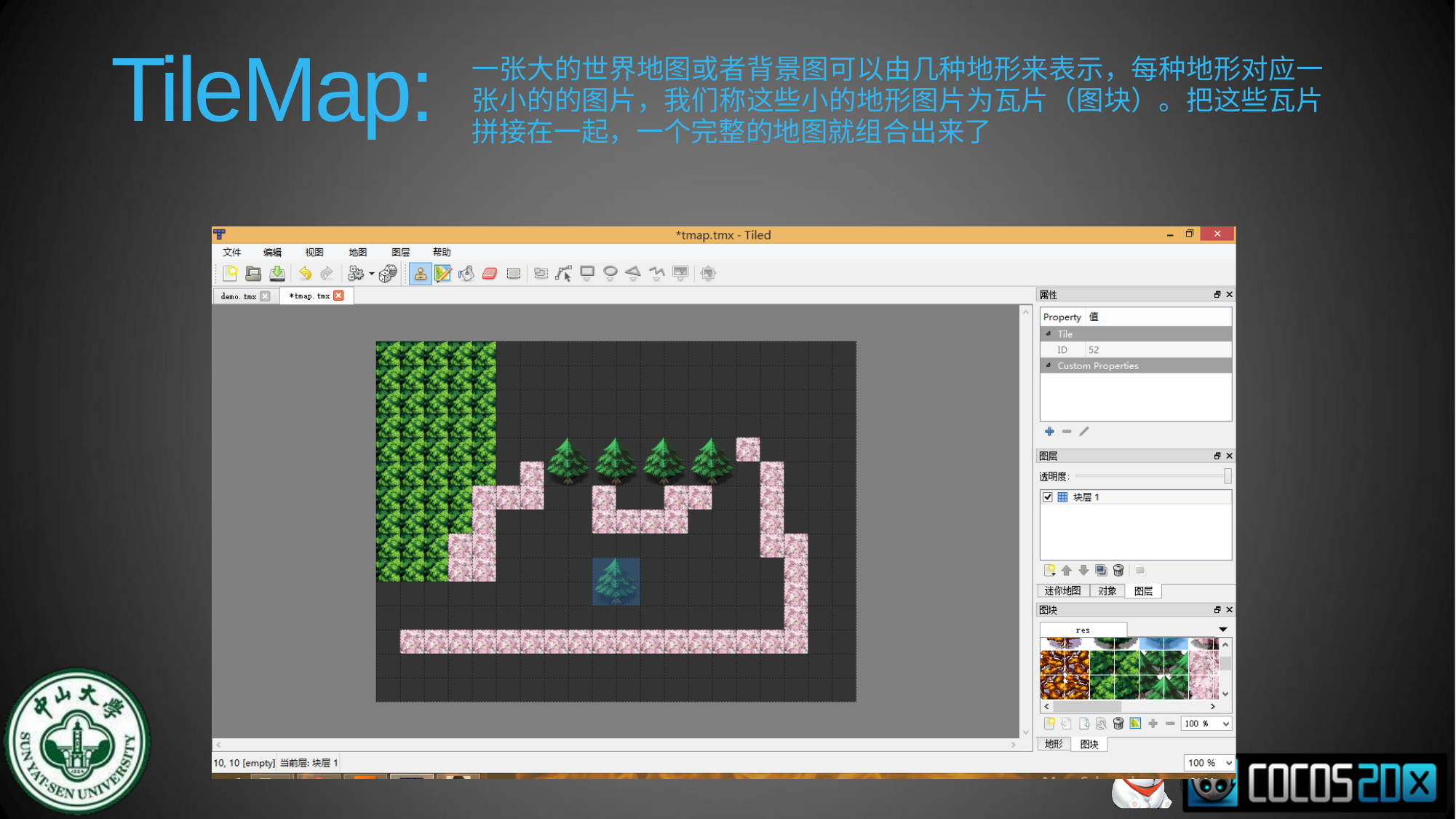

# TileMap:
一张大的世界地图或者背景图可以由几种地形来表示，每种地形对应一 张小的的图片，我们称这些小的地形图片为瓦片（图块）。把这些瓦片 拼接在一起，一个完整的地图就组合出来了